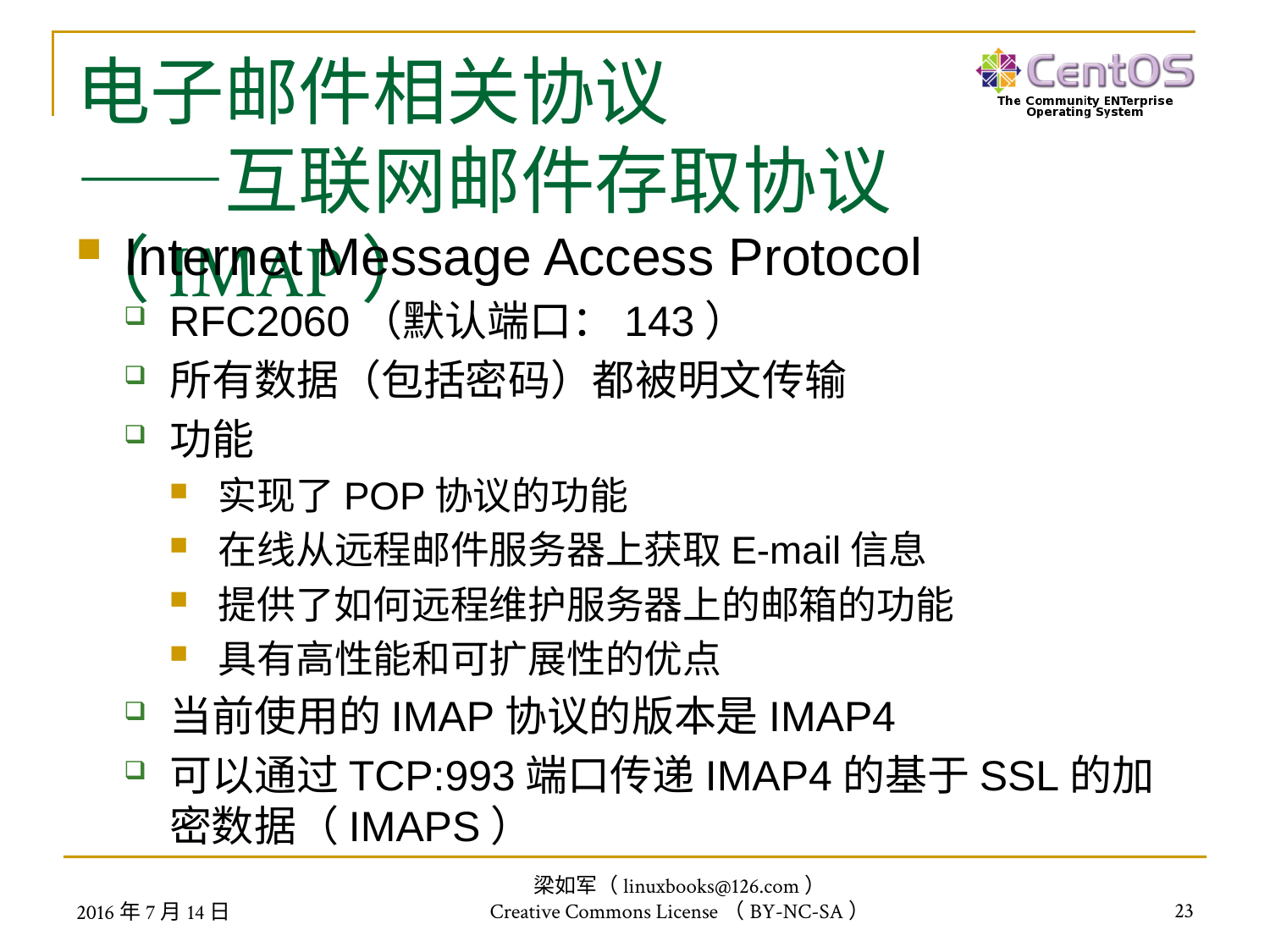

# 电子邮件相关协议 ——互联网邮件存取协议（IMAP）
Internet Message Access Protocol
RFC2060（默认端口：143）
所有数据（包括密码）都被明文传输
功能
实现了POP协议的功能
在线从远程邮件服务器上获取E-mail信息
提供了如何远程维护服务器上的邮箱的功能
具有高性能和可扩展性的优点
当前使用的IMAP协议的版本是IMAP4
可以通过TCP:993端口传递IMAP4的基于SSL的加密数据（IMAPS）
梁如军（linuxbooks@126.com）
Creative Commons License（BY-NC-SA）
2016年7月14日
23